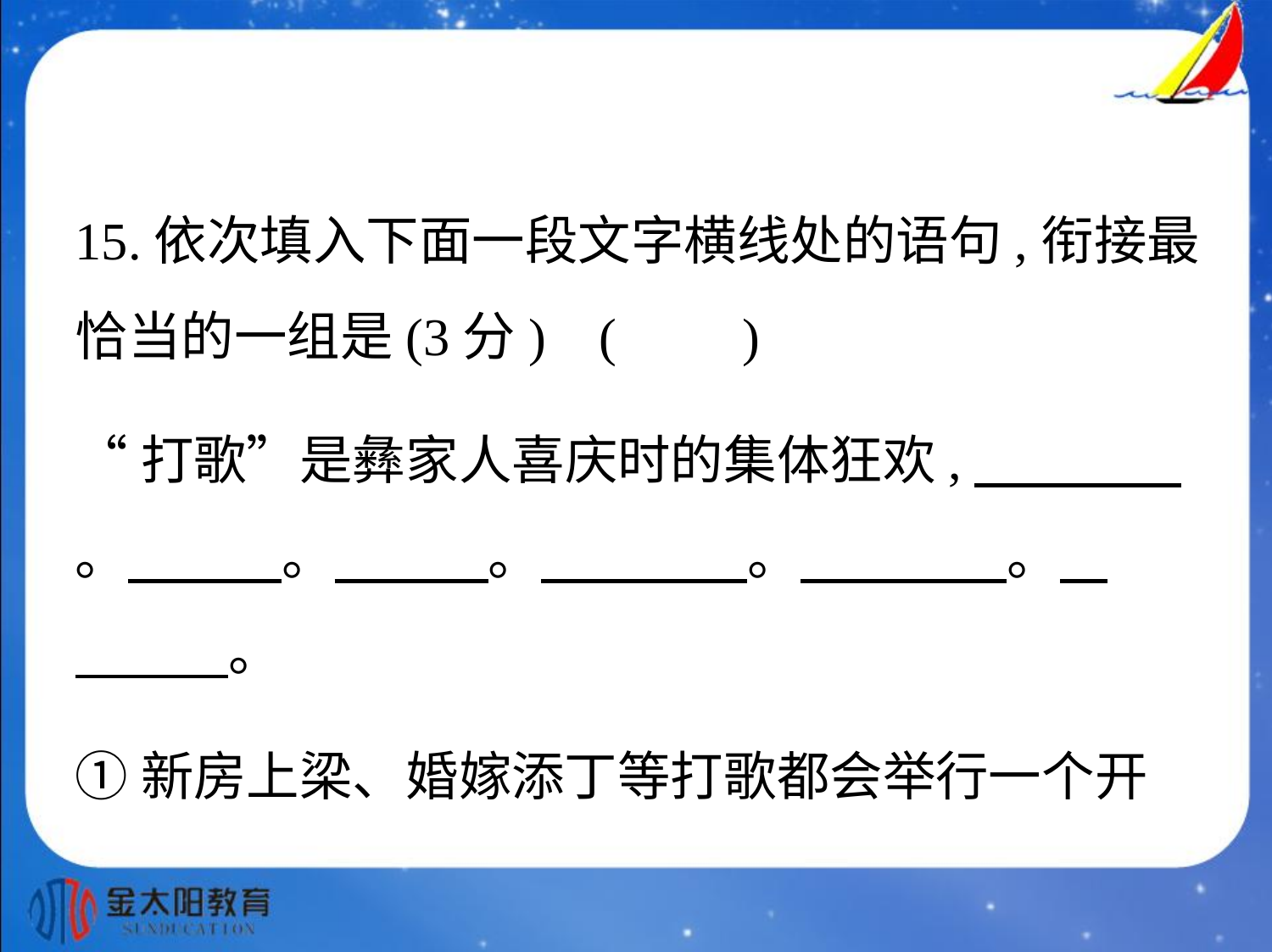

15.依次填入下面一段文字横线处的语句,衔接最
恰当的一组是(3分) (　    )
“打歌”是彝家人喜庆时的集体狂欢,　　　    
。　　    。　　    。　　　    。　　　    。    
　　    。
①新房上梁、婚嫁添丁等打歌都会举行一个开